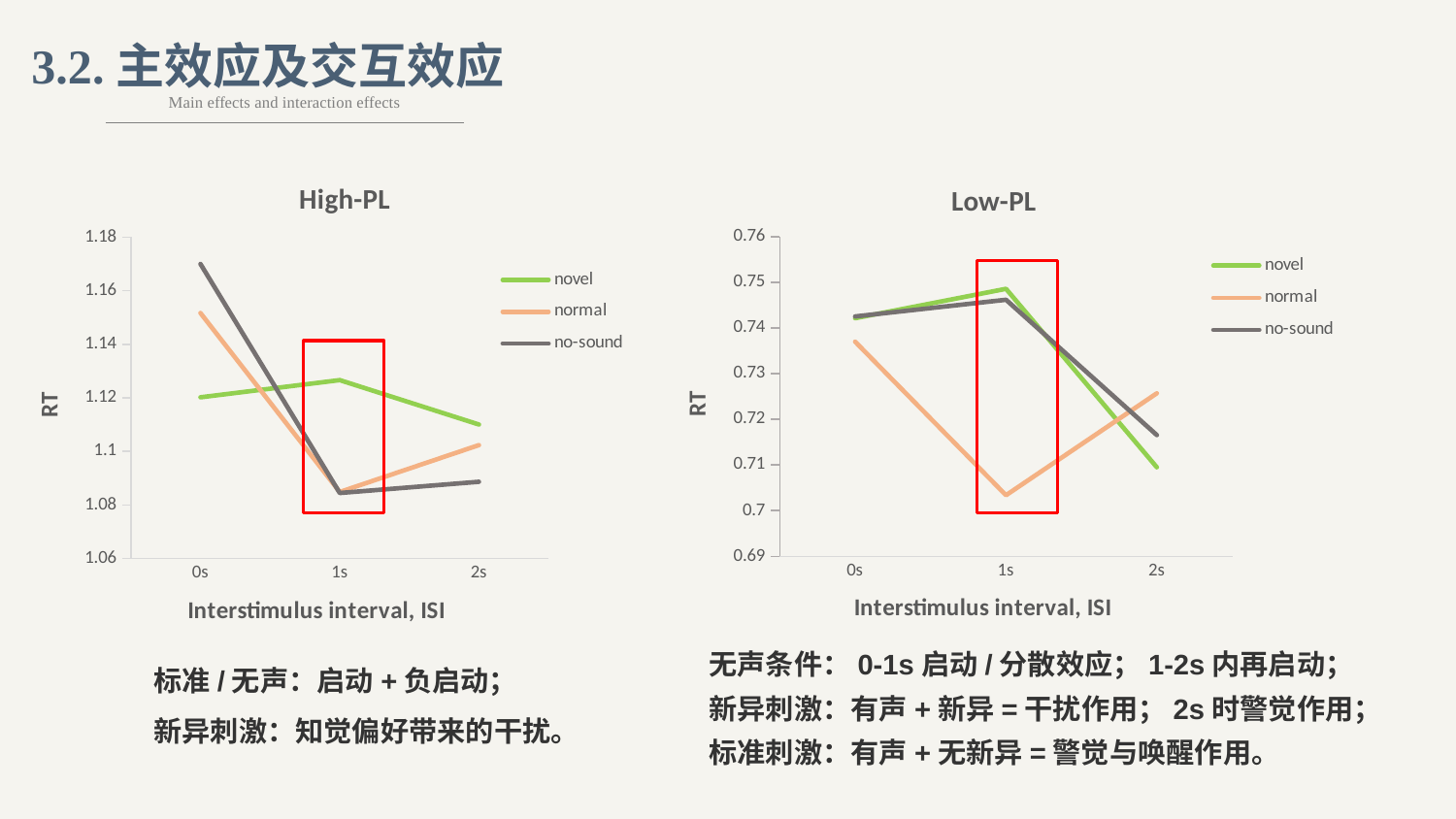

3.2.主效应及交互效应
Main effects and interaction effects

### Chart: High-PL

| Category | novel | normal | no-sound |
|---|---|---|---|
| 0s | 1.1201821021653 | 1.15167572127908 | 1.17000083424919 |
| 1s | 1.12661190800303 | 1.08480852517206 | 1.0844213574491 |
| 2s | 1.11002891958017 | 1.10231293333209 | 1.08861763493313 |

### Chart: Low-PL

| Category | novel | normal | no-sound |
|---|---|---|---|
| 0s | 0.742134634180979 | 0.736989210060005 | 0.742522395508146 |
| 1s | 0.748571305698192 | 0.703370201213554 | 0.746184577361102 |
| 2s | 0.709494233961917 | 0.725698428747479 | 0.716548643040385 |
无声条件：0-1s启动/分散效应；1-2s内再启动；
新异刺激：有声+新异=干扰作用；2s时警觉作用；
标准刺激：有声+无新异=警觉与唤醒作用。

标准/无声：启动+负启动；
新异刺激：知觉偏好带来的干扰。